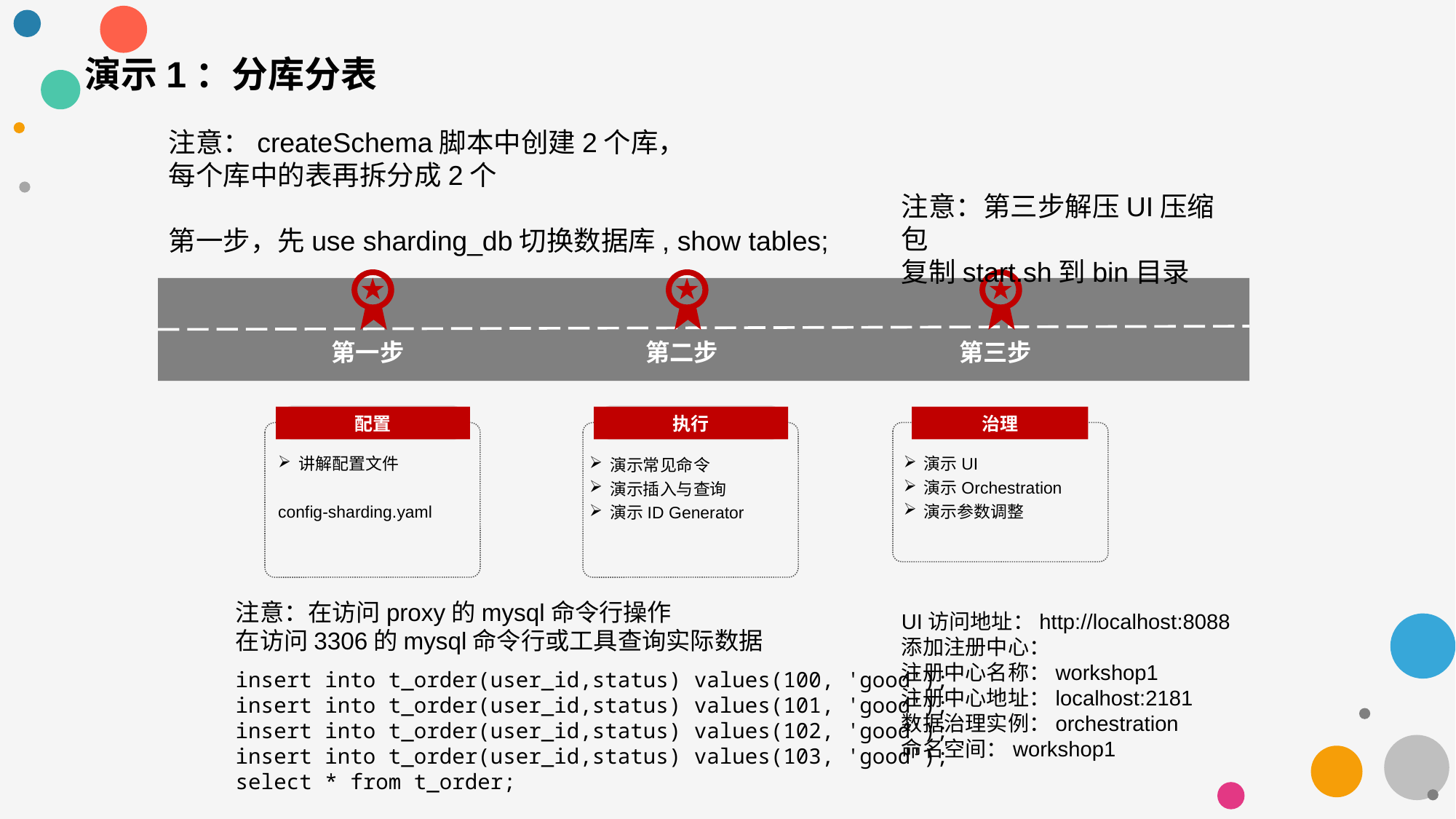

演示1：分库分表
注意：createSchema脚本中创建2个库，
每个库中的表再拆分成2个

第一步，先use sharding_db切换数据库, show tables;
注意：第三步解压UI压缩包
复制start.sh到bin目录

第一步
第二步
第三步
配置

执行

治理

演示UI
演示Orchestration
演示参数调整
讲解配置文件

config-sharding.yaml
演示常见命令
演示插入与查询
演示ID Generator
注意：在访问proxy的mysql命令行操作
在访问3306的mysql命令行或工具查询实际数据

UI访问地址：http://localhost:8088
添加注册中心：
注册中心名称：workshop1
注册中心地址：localhost:2181
数据治理实例：orchestration
命名空间：workshop1

insert into t_order(user_id,status) values(100, 'good');
insert into t_order(user_id,status) values(101, 'good');
insert into t_order(user_id,status) values(102, 'good');
insert into t_order(user_id,status) values(103, 'good');
select * from t_order;